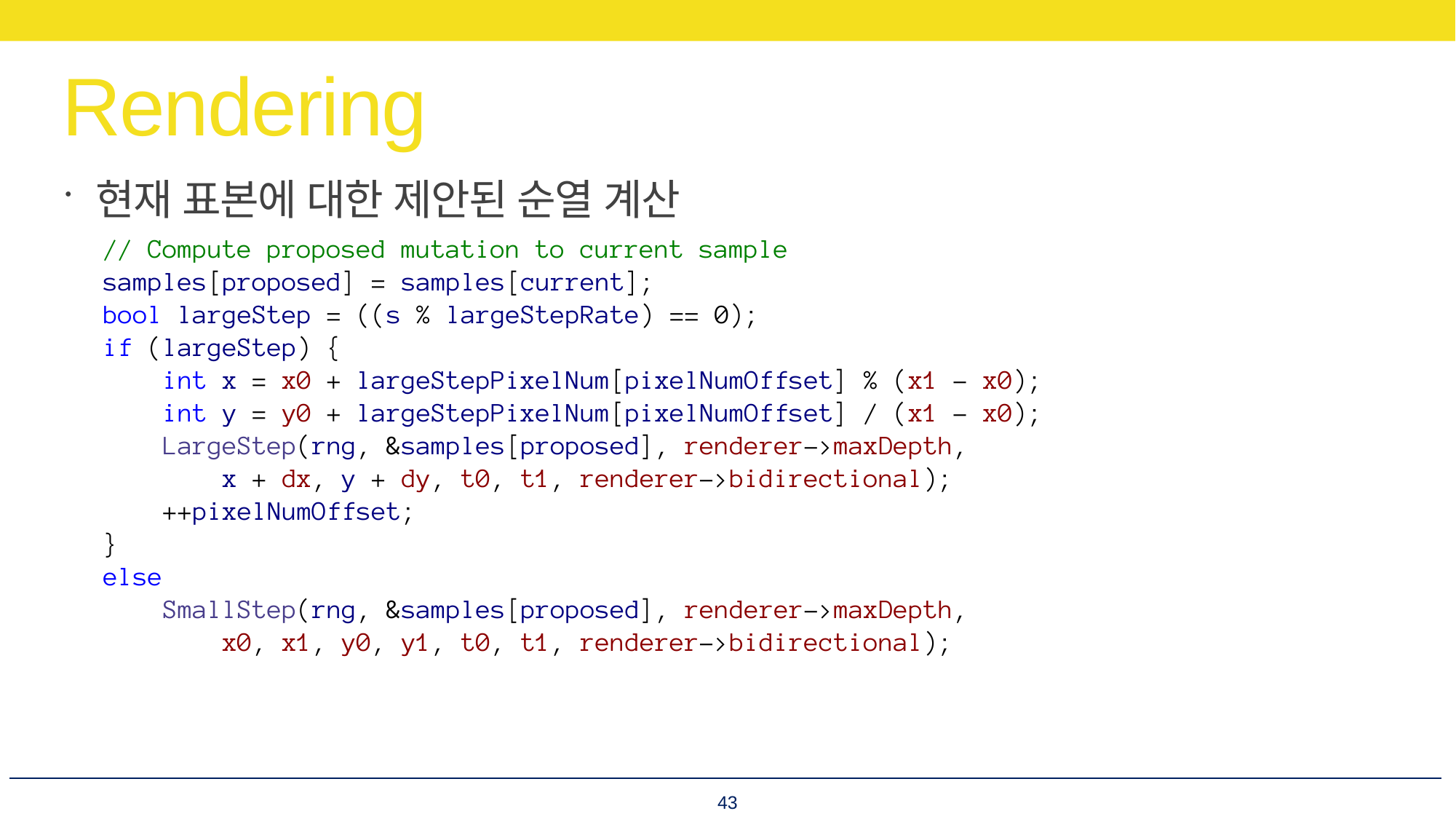

# Rendering
현재 표본에 대한 제안된 순열 계산
// Compute proposed mutation to current sample
samples[proposed] = samples[current];
bool largeStep = ((s % largeStepRate) == 0);
if (largeStep) {
    int x = x0 + largeStepPixelNum[pixelNumOffset] % (x1 - x0);
    int y = y0 + largeStepPixelNum[pixelNumOffset] / (x1 - x0);
    LargeStep(rng, &samples[proposed], renderer->maxDepth,
        x + dx, y + dy, t0, t1, renderer->bidirectional);
    ++pixelNumOffset;
}
else
    SmallStep(rng, &samples[proposed], renderer->maxDepth,
        x0, x1, y0, y1, t0, t1, renderer->bidirectional);
43